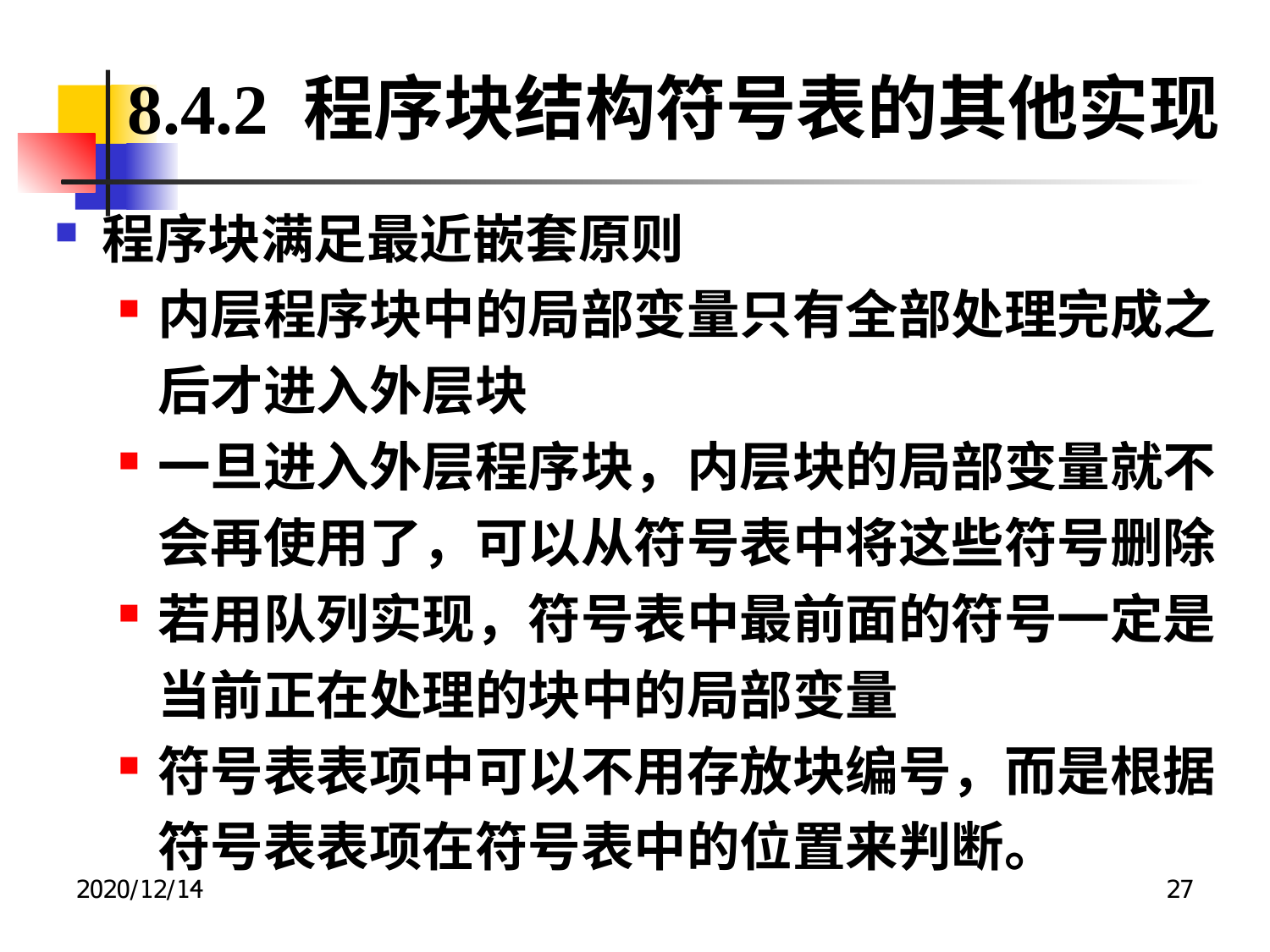

8.4.2 程序块结构符号表的其他实现
程序块满足最近嵌套原则
内层程序块中的局部变量只有全部处理完成之后才进入外层块
一旦进入外层程序块，内层块的局部变量就不会再使用了，可以从符号表中将这些符号删除
若用队列实现，符号表中最前面的符号一定是当前正在处理的块中的局部变量
符号表表项中可以不用存放块编号，而是根据符号表表项在符号表中的位置来判断。

2020/12/14
27